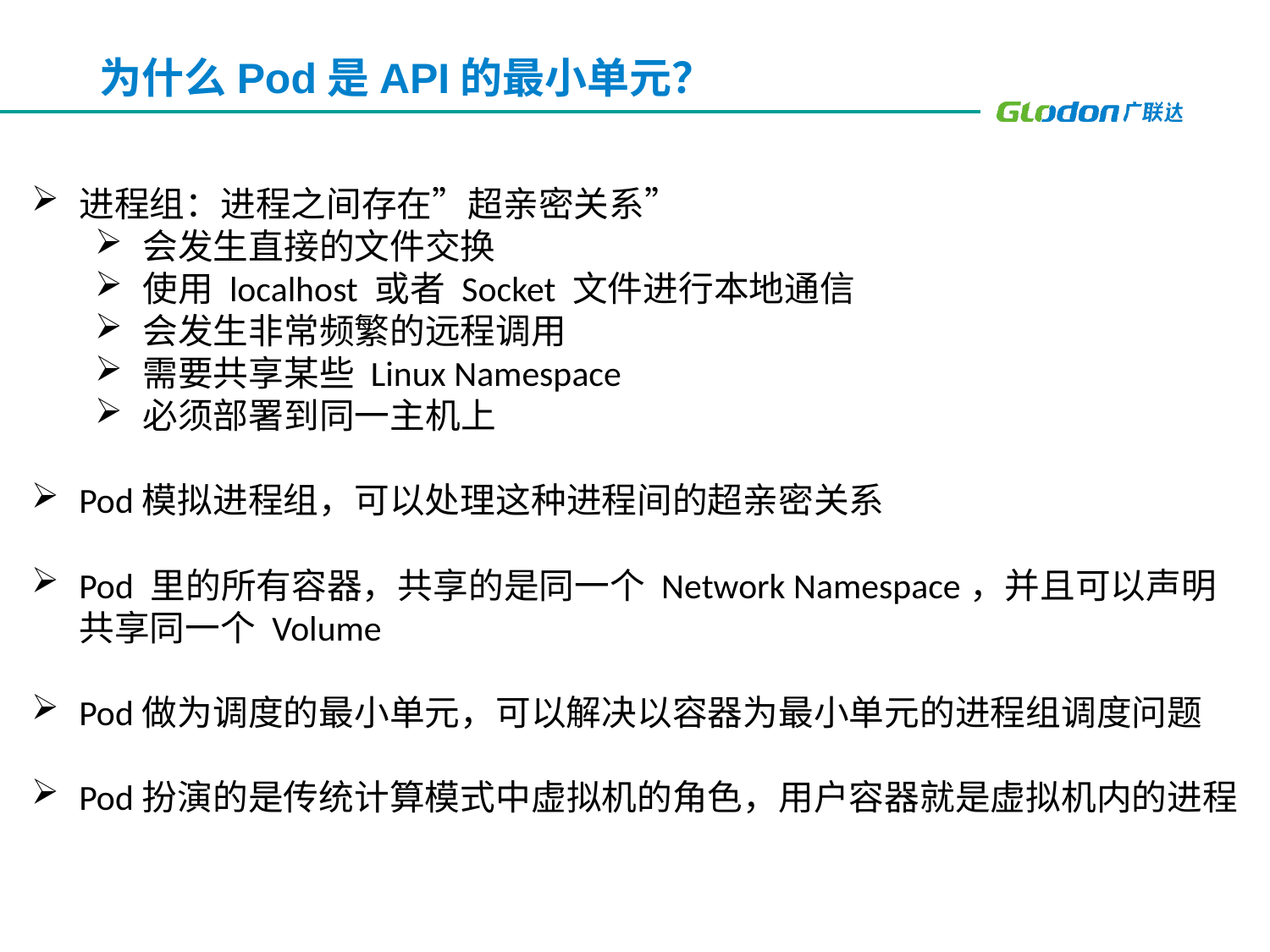

# 为什么Pod是API的最小单元？

进程组：进程之间存在”超亲密关系”
会发生直接的文件交换
使用 localhost 或者 Socket 文件进行本地通信
会发生非常频繁的远程调用
需要共享某些 Linux Namespace
必须部署到同一主机上

Pod模拟进程组，可以处理这种进程间的超亲密关系

Pod 里的所有容器，共享的是同一个 Network Namespace，并且可以声明共享同一个 Volume

Pod做为调度的最小单元，可以解决以容器为最小单元的进程组调度问题

Pod扮演的是传统计算模式中虚拟机的角色，用户容器就是虚拟机内的进程